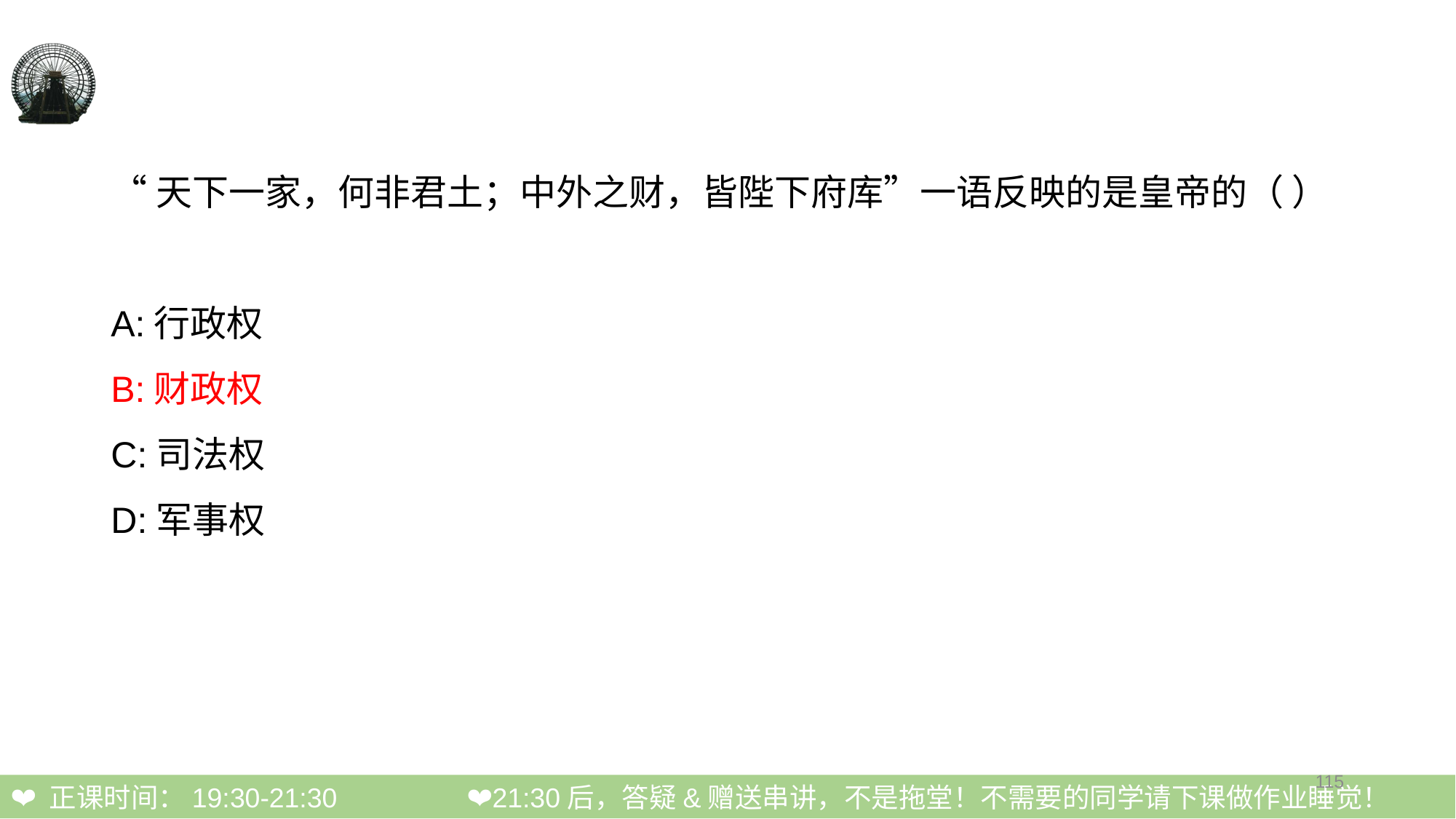

#
“天下一家，何非君土；中外之财，皆陛下府库”一语反映的是皇帝的（ ）

A:行政权
B:财政权
C:司法权
D:军事权

115